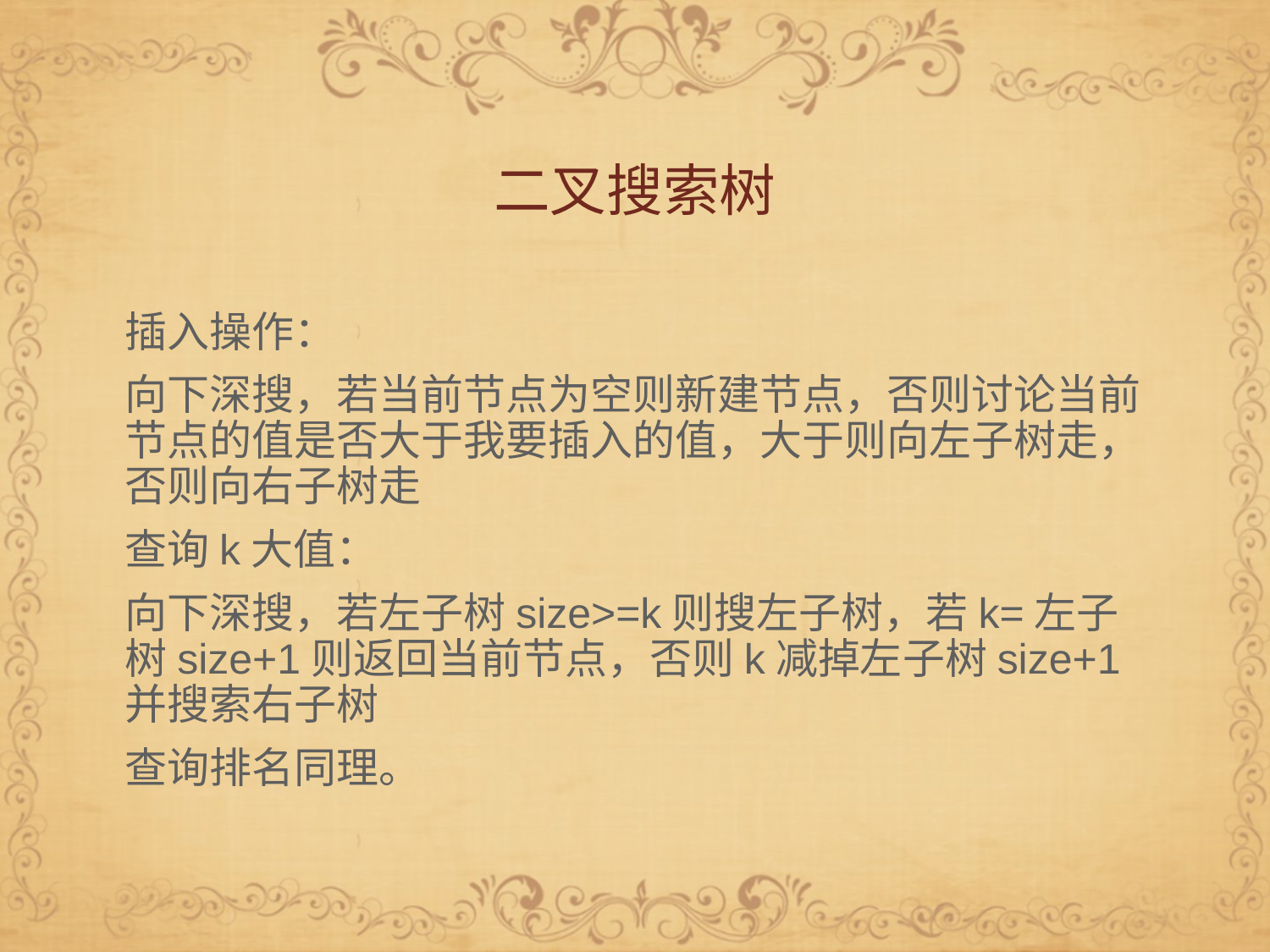

# 二叉搜索树
插入操作：
向下深搜，若当前节点为空则新建节点，否则讨论当前节点的值是否大于我要插入的值，大于则向左子树走，否则向右子树走
查询k大值：
向下深搜，若左子树size>=k则搜左子树，若k=左子树size+1则返回当前节点，否则k减掉左子树size+1并搜索右子树
查询排名同理。